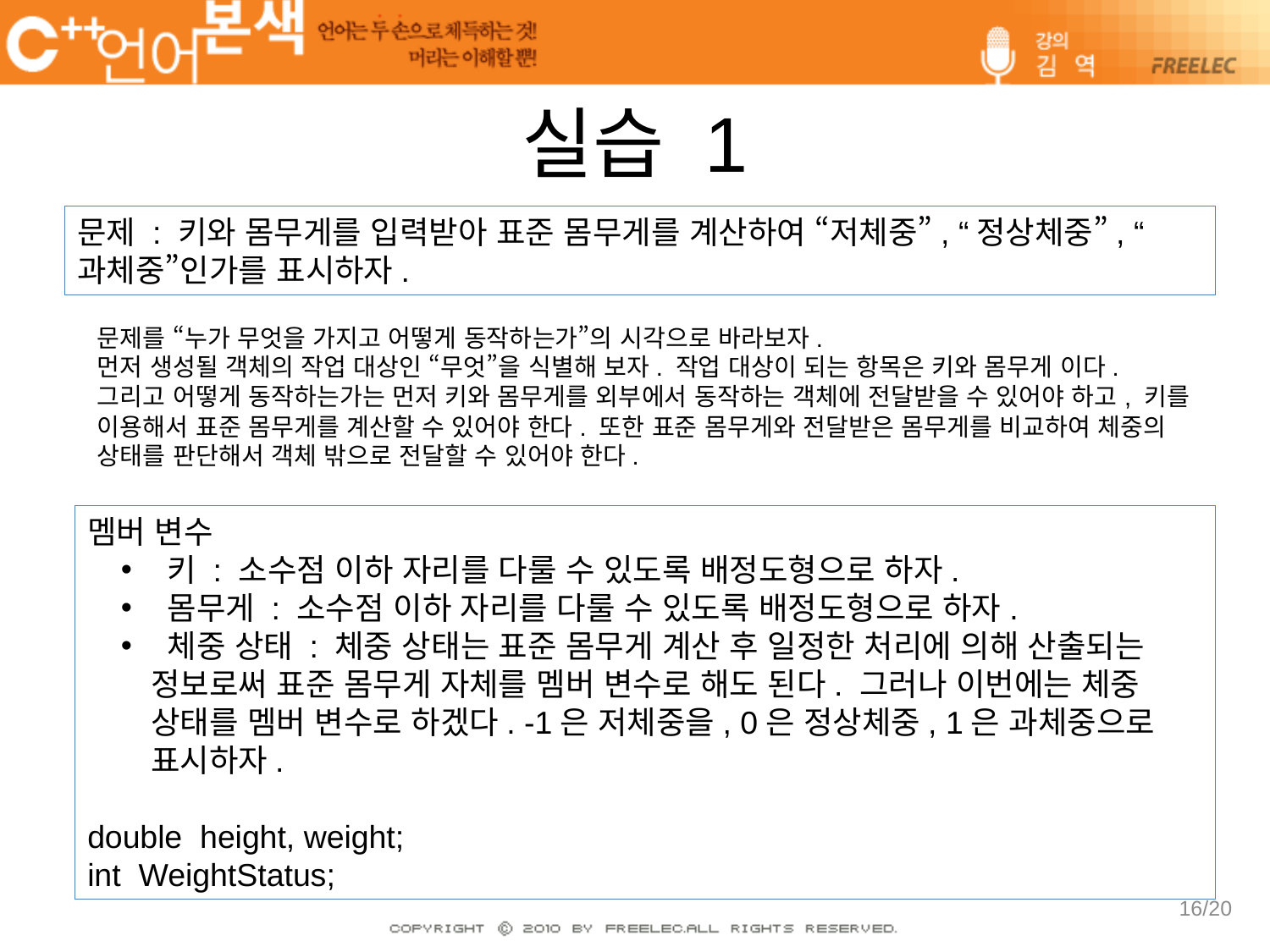

# 실습 1
문제 : 키와 몸무게를 입력받아 표준 몸무게를 계산하여 “저체중”, “정상체중”, “과체중”인가를 표시하자.
문제를 “누가 무엇을 가지고 어떻게 동작하는가”의 시각으로 바라보자.
먼저 생성될 객체의 작업 대상인 “무엇”을 식별해 보자. 작업 대상이 되는 항목은 키와 몸무게 이다. 그리고 어떻게 동작하는가는 먼저 키와 몸무게를 외부에서 동작하는 객체에 전달받을 수 있어야 하고, 키를 이용해서 표준 몸무게를 계산할 수 있어야 한다. 또한 표준 몸무게와 전달받은 몸무게를 비교하여 체중의 상태를 판단해서 객체 밖으로 전달할 수 있어야 한다.
멤버 변수
 키 : 소수점 이하 자리를 다룰 수 있도록 배정도형으로 하자.
 몸무게 : 소수점 이하 자리를 다룰 수 있도록 배정도형으로 하자.
 체중 상태 : 체중 상태는 표준 몸무게 계산 후 일정한 처리에 의해 산출되는 정보로써 표준 몸무게 자체를 멤버 변수로 해도 된다. 그러나 이번에는 체중 상태를 멤버 변수로 하겠다. -1은 저체중을, 0은 정상체중, 1은 과체중으로 표시하자.

double  height, weight;
int  WeightStatus;
16/20